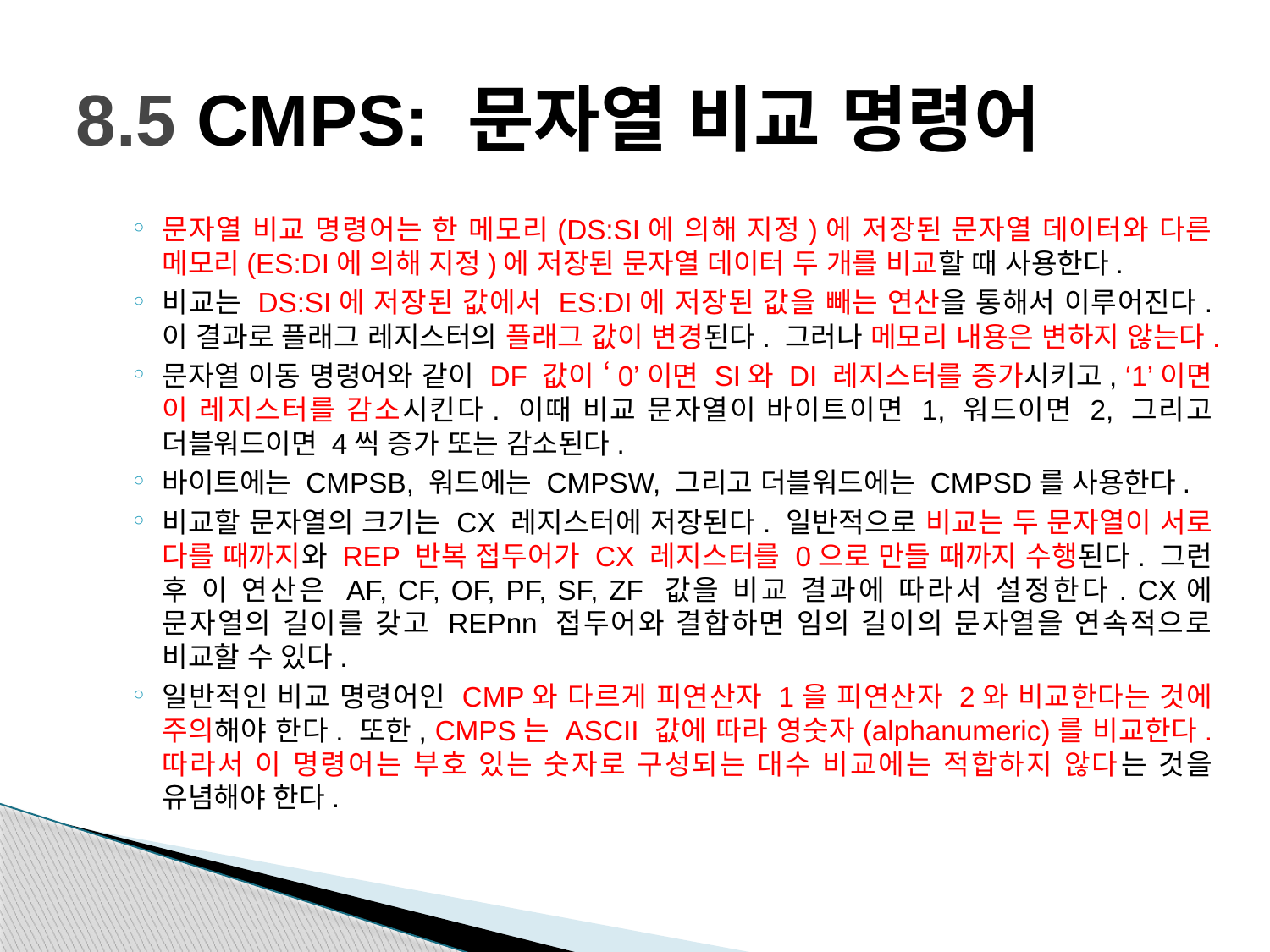

# 8.5 CMPS: 문자열 비교 명령어
문자열 비교 명령어는 한 메모리(DS:SI에 의해 지정)에 저장된 문자열 데이터와 다른 메모리(ES:DI에 의해 지정)에 저장된 문자열 데이터 두 개를 비교할 때 사용한다.
비교는 DS:SI에 저장된 값에서 ES:DI에 저장된 값을 빼는 연산을 통해서 이루어진다. 이 결과로 플래그 레지스터의 플래그 값이 변경된다. 그러나 메모리 내용은 변하지 않는다.
문자열 이동 명령어와 같이 DF 값이 ‘0’이면 SI와 DI 레지스터를 증가시키고, ‘1’이면 이 레지스터를 감소시킨다. 이때 비교 문자열이 바이트이면 1, 워드이면 2, 그리고 더블워드이면 4씩 증가 또는 감소된다.
바이트에는 CMPSB, 워드에는 CMPSW, 그리고 더블워드에는 CMPSD를 사용한다.
비교할 문자열의 크기는 CX 레지스터에 저장된다. 일반적으로 비교는 두 문자열이 서로 다를 때까지와 REP 반복 접두어가 CX 레지스터를 0으로 만들 때까지 수행된다. 그런 후 이 연산은 AF, CF, OF, PF, SF, ZF 값을 비교 결과에 따라서 설정한다. CX에 문자열의 길이를 갖고 REPnn 접두어와 결합하면 임의 길이의 문자열을 연속적으로 비교할 수 있다.
일반적인 비교 명령어인 CMP와 다르게 피연산자 1을 피연산자 2와 비교한다는 것에 주의해야 한다. 또한, CMPS는 ASCII 값에 따라 영숫자(alphanumeric)를 비교한다. 따라서 이 명령어는 부호 있는 숫자로 구성되는 대수 비교에는 적합하지 않다는 것을 유념해야 한다.